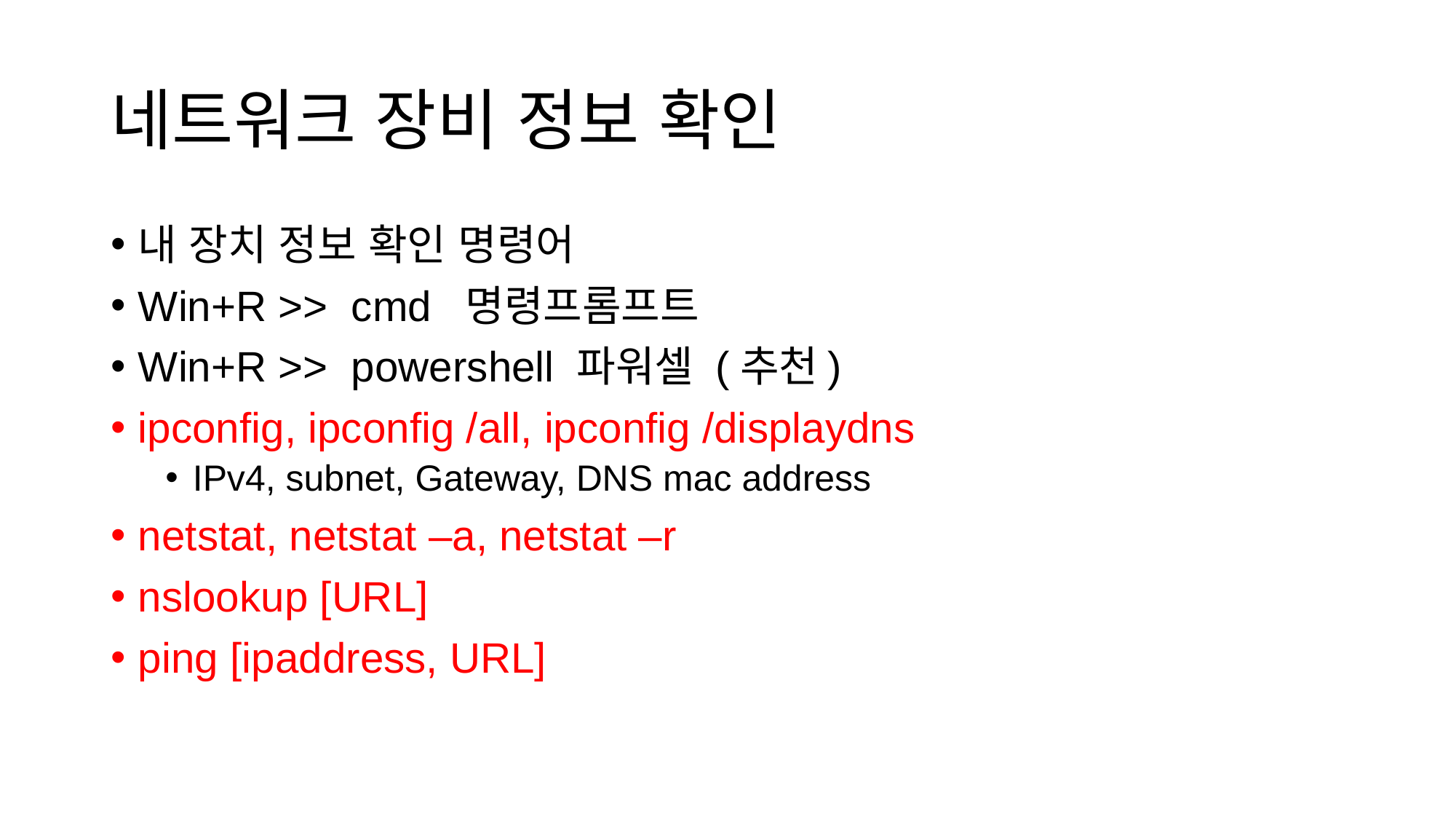

# 네트워크 장비 정보 확인
내 장치 정보 확인 명령어
Win+R >>  cmd  명령프롬프트
Win+R >>  powershell 파워셀 (추천)
ipconfig, ipconfig /all, ipconfig /displaydns
IPv4, subnet, Gateway, DNS mac address
netstat, netstat –a, netstat –r
nslookup [URL]
ping [ipaddress, URL]